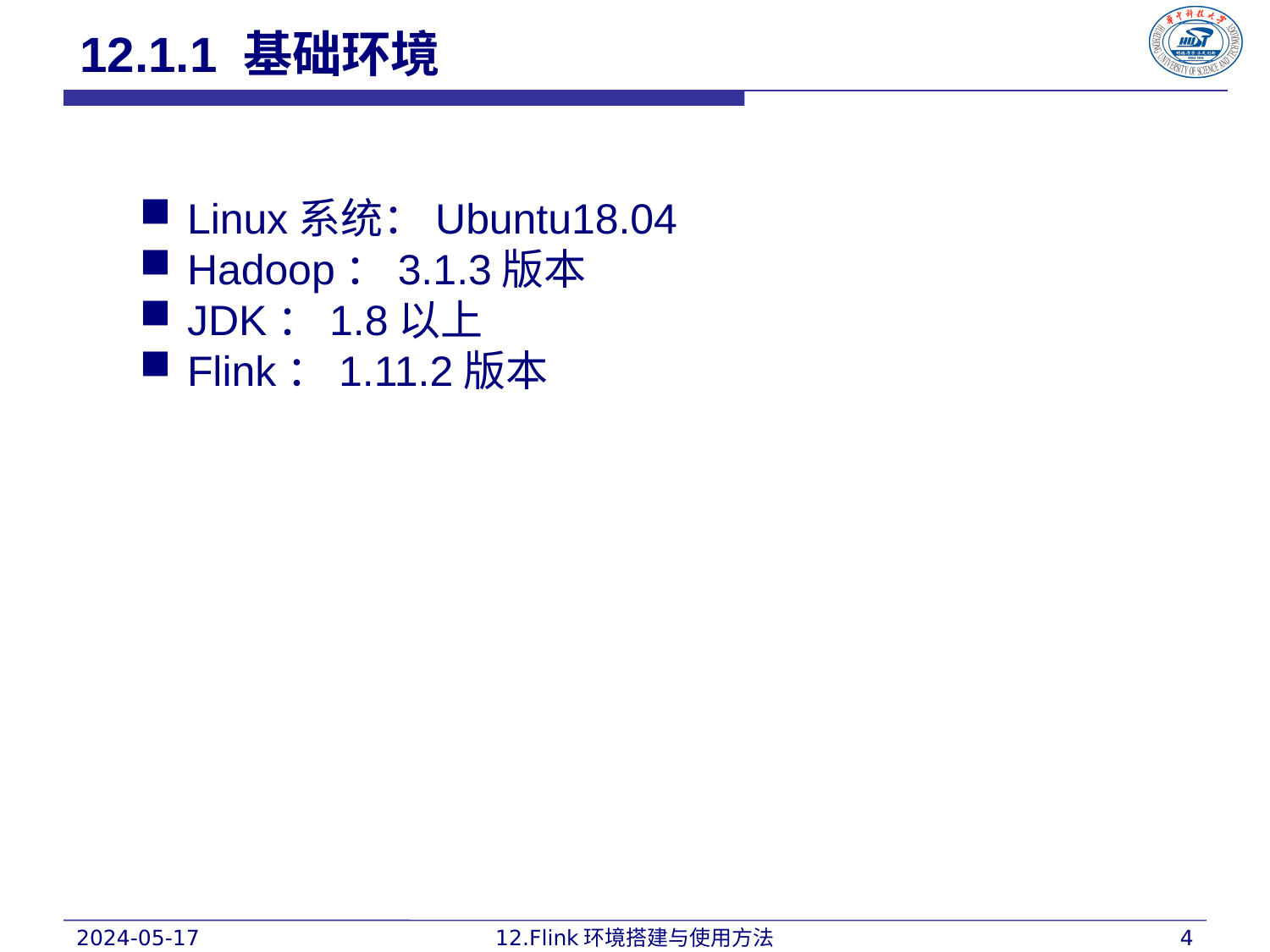

12.1.1 基础环境
Linux系统：Ubuntu18.04
Hadoop：3.1.3版本
JDK：1.8以上
Flink：1.11.2版本
2024-05-17
12.Flink环境搭建与使用方法
4